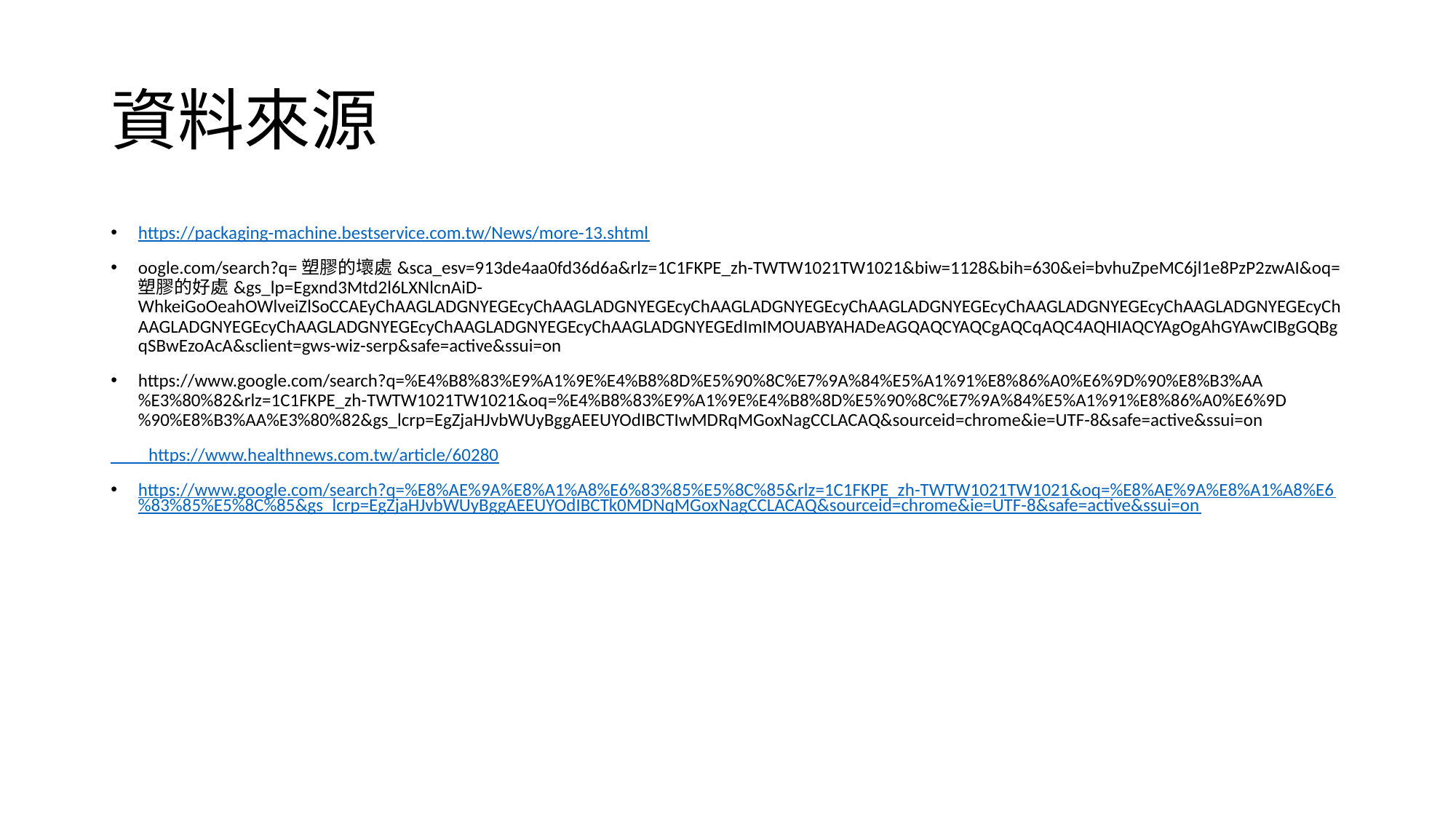

# 資料來源
https://packaging-machine.bestservice.com.tw/News/more-13.shtml
oogle.com/search?q=塑膠的壞處&sca_esv=913de4aa0fd36d6a&rlz=1C1FKPE_zh-TWTW1021TW1021&biw=1128&bih=630&ei=bvhuZpeMC6jl1e8PzP2zwAI&oq=塑膠的好處&gs_lp=Egxnd3Mtd2l6LXNlcnAiD-WhkeiGoOeahOWlveiZlSoCCAEyChAAGLADGNYEGEcyChAAGLADGNYEGEcyChAAGLADGNYEGEcyChAAGLADGNYEGEcyChAAGLADGNYEGEcyChAAGLADGNYEGEcyChAAGLADGNYEGEcyChAAGLADGNYEGEcyChAAGLADGNYEGEcyChAAGLADGNYEGEdImIMOUABYAHADeAGQAQCYAQCgAQCqAQC4AQHIAQCYAgOgAhGYAwCIBgGQBgqSBwEzoAcA&sclient=gws-wiz-serp&safe=active&ssui=on
https://www.google.com/search?q=%E4%B8%83%E9%A1%9E%E4%B8%8D%E5%90%8C%E7%9A%84%E5%A1%91%E8%86%A0%E6%9D%90%E8%B3%AA%E3%80%82&rlz=1C1FKPE_zh-TWTW1021TW1021&oq=%E4%B8%83%E9%A1%9E%E4%B8%8D%E5%90%8C%E7%9A%84%E5%A1%91%E8%86%A0%E6%9D%90%E8%B3%AA%E3%80%82&gs_lcrp=EgZjaHJvbWUyBggAEEUYOdIBCTIwMDRqMGoxNagCCLACAQ&sourceid=chrome&ie=UTF-8&safe=active&ssui=on
         https://www.healthnews.com.tw/article/60280
https://www.google.com/search?q=%E8%AE%9A%E8%A1%A8%E6%83%85%E5%8C%85&rlz=1C1FKPE_zh-TWTW1021TW1021&oq=%E8%AE%9A%E8%A1%A8%E6%83%85%E5%8C%85&gs_lcrp=EgZjaHJvbWUyBggAEEUYOdIBCTk0MDNqMGoxNagCCLACAQ&sourceid=chrome&ie=UTF-8&safe=active&ssui=on